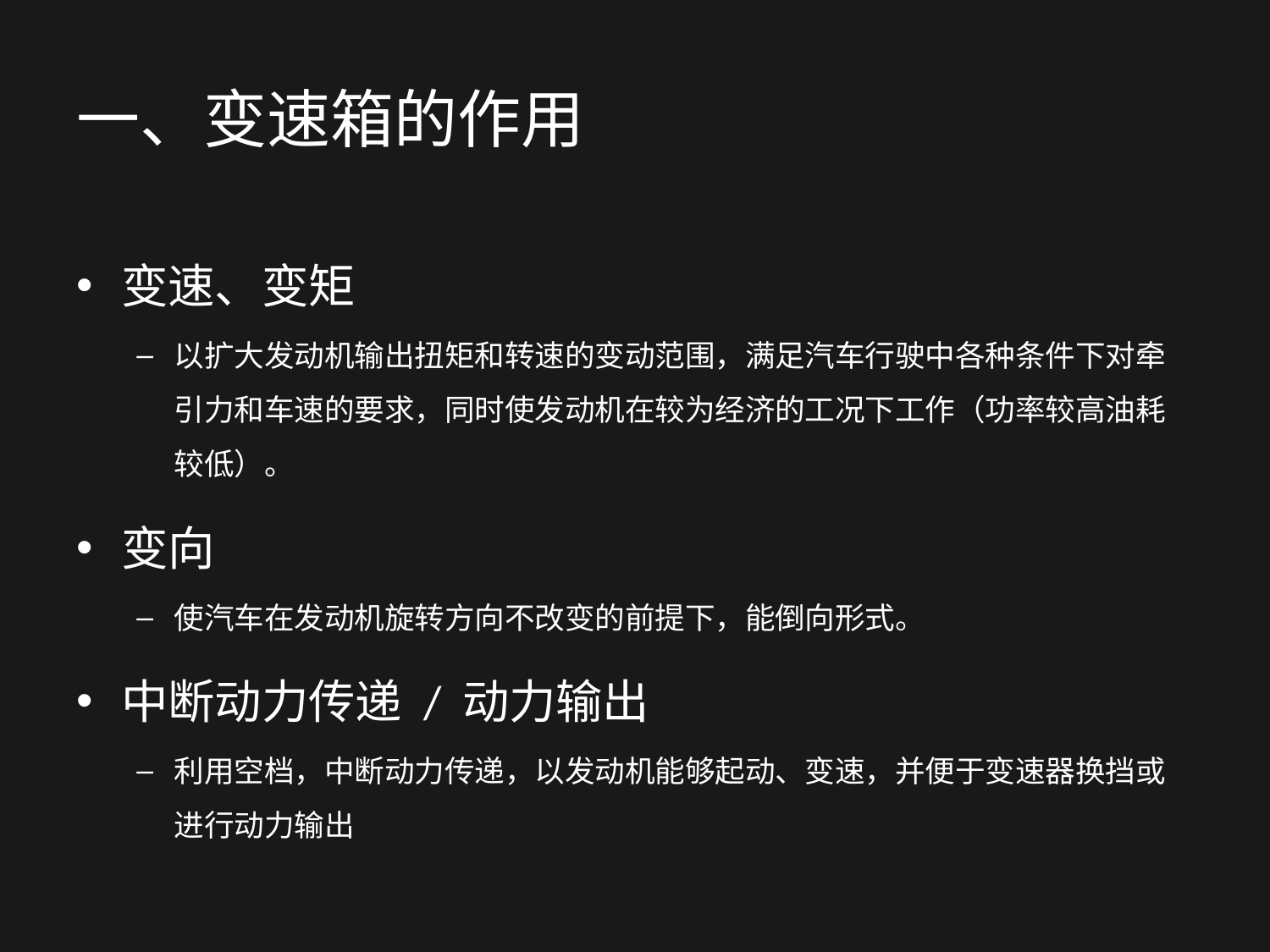

# 一、变速箱的作用
变速、变矩
以扩大发动机输出扭矩和转速的变动范围，满足汽车行驶中各种条件下对牵引力和车速的要求，同时使发动机在较为经济的工况下工作（功率较高油耗较低）。
变向
使汽车在发动机旋转方向不改变的前提下，能倒向形式。
中断动力传递 / 动力输出
利用空档，中断动力传递，以发动机能够起动、变速，并便于变速器换挡或进行动力输出